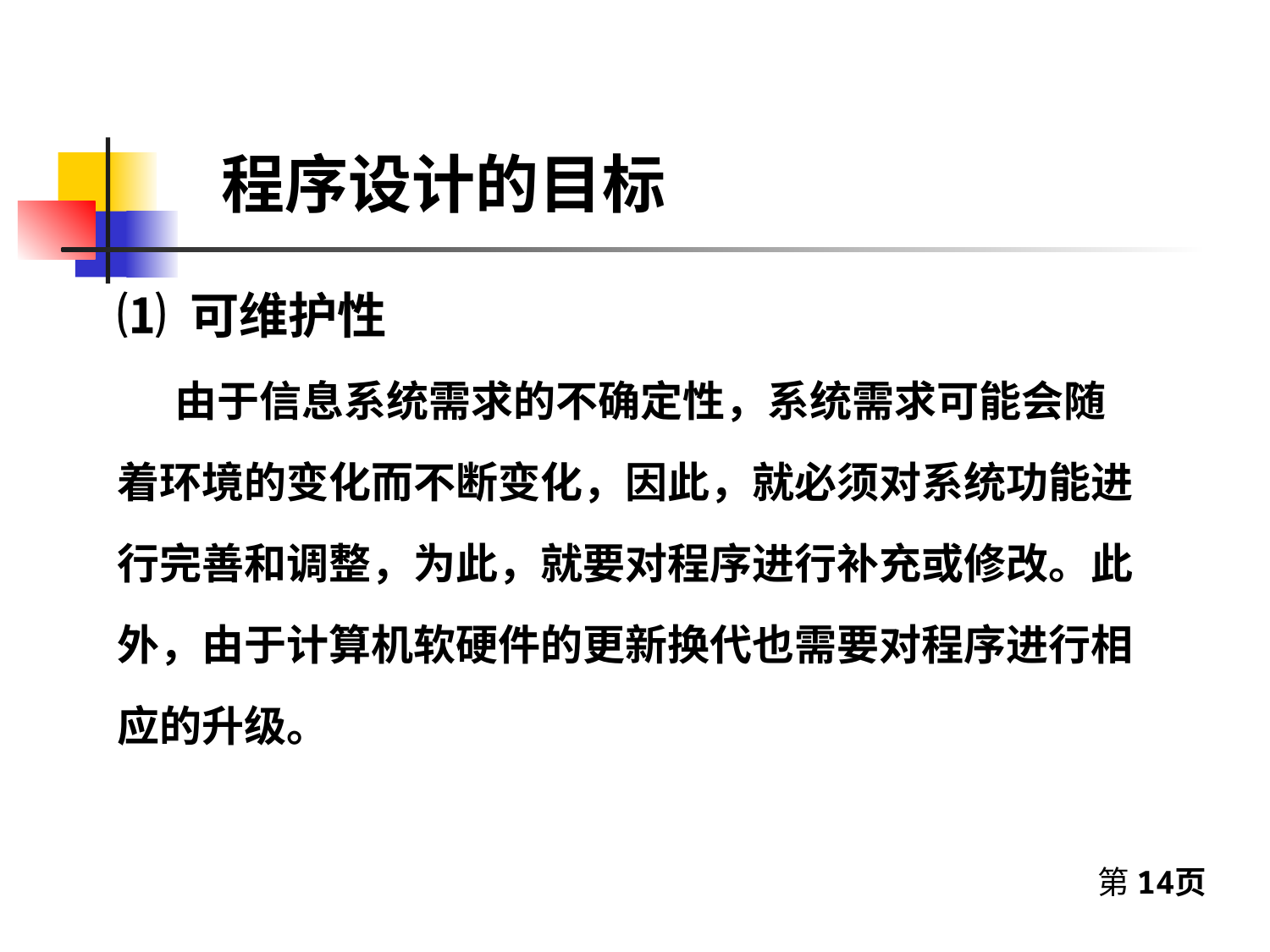

# 程序设计的目标
⑴ 可维护性
     由于信息系统需求的不确定性，系统需求可能会随着环境的变化而不断变化，因此，就必须对系统功能进行完善和调整，为此，就要对程序进行补充或修改。此外，由于计算机软硬件的更新换代也需要对程序进行相应的升级。